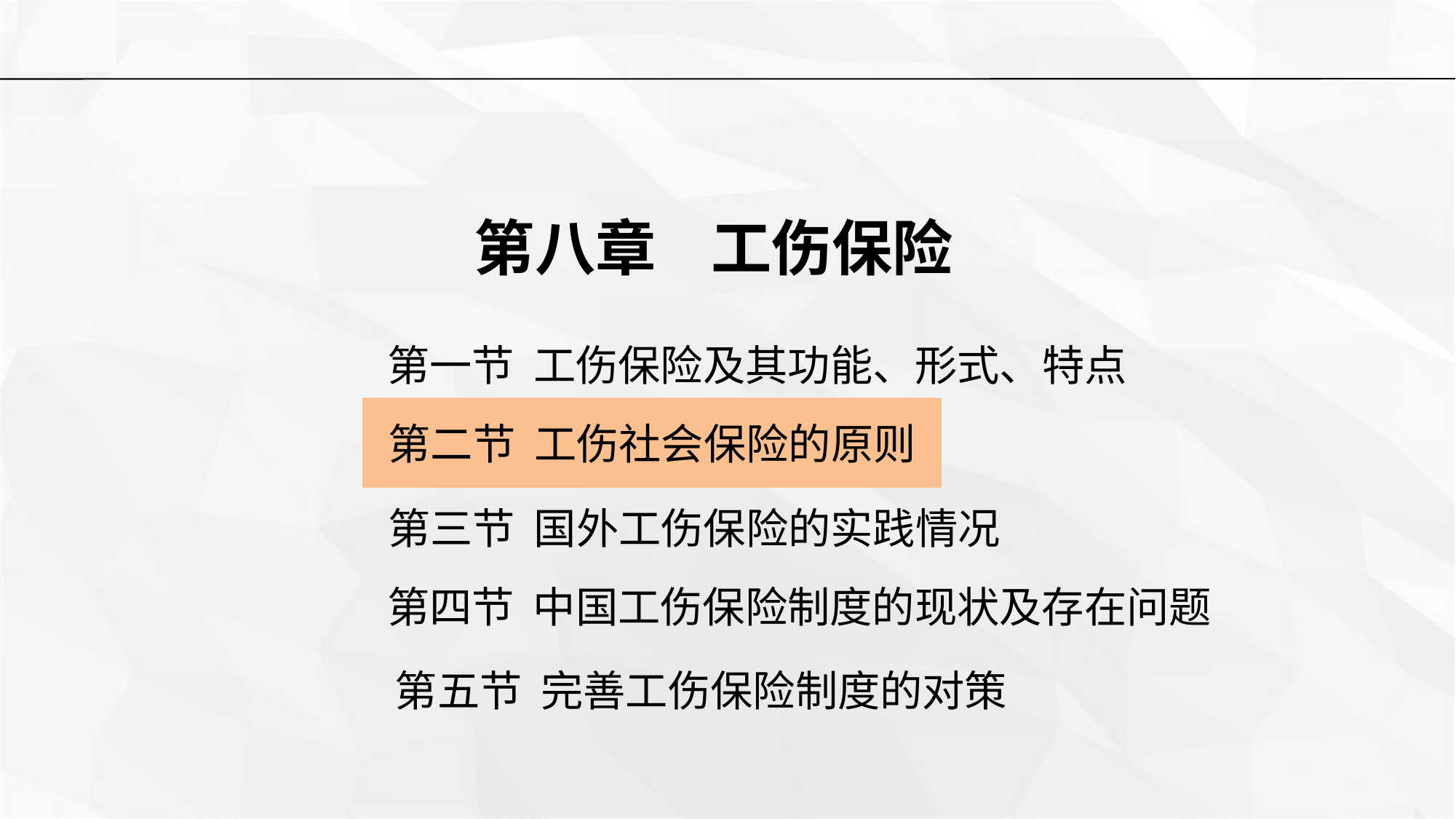

第八章    工伤保险
第一节  工伤保险及其功能、形式、特点
第二节  工伤社会保险的原则
第三节  国外工伤保险的实践情况
第四节  中国工伤保险制度的现状及存在问题
第五节  完善工伤保险制度的对策